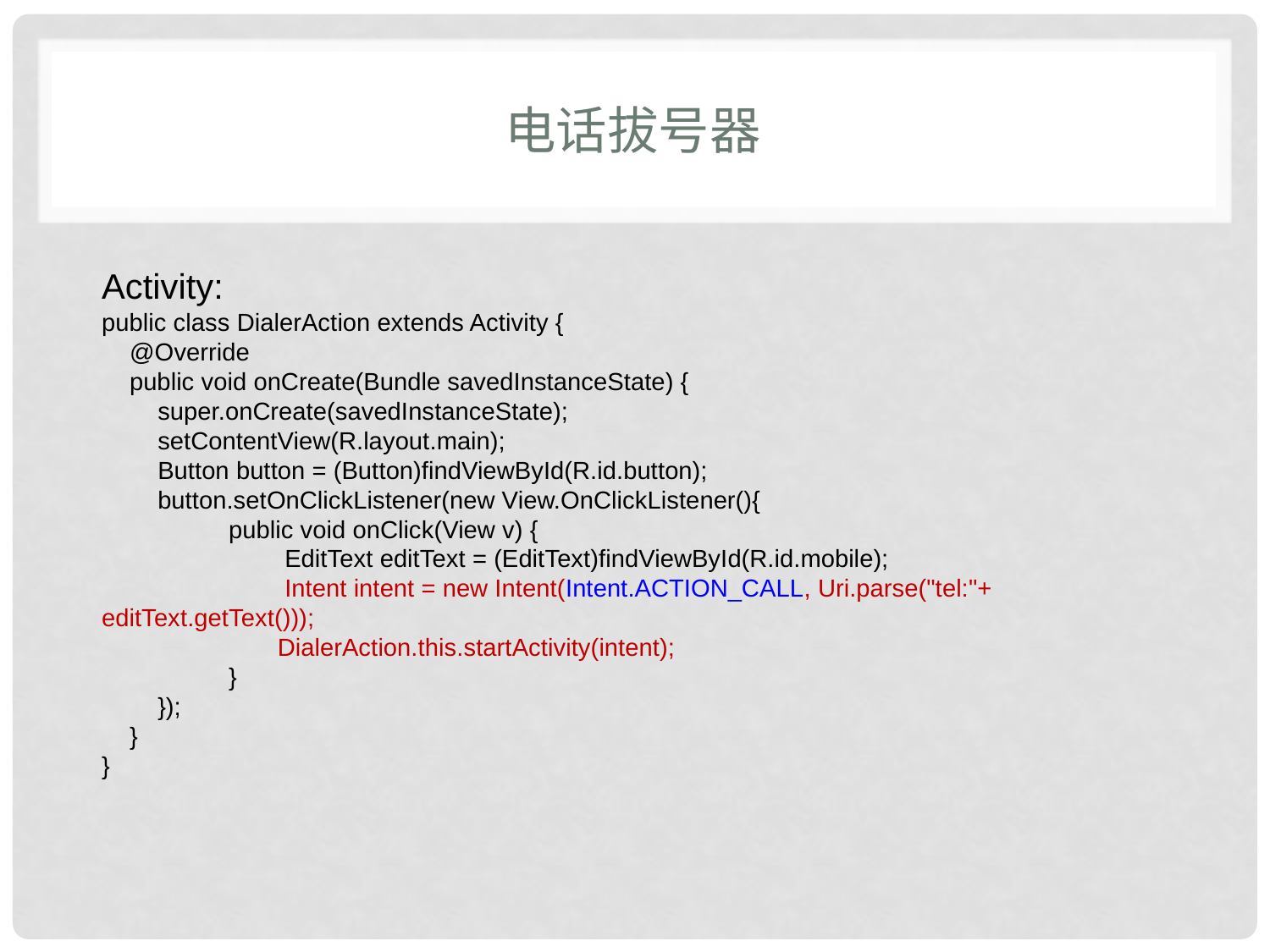

# 电话拔号器
Activity:
public class DialerAction extends Activity {
    @Override
    public void onCreate(Bundle savedInstanceState) {
        super.onCreate(savedInstanceState);
        setContentView(R.layout.main);
        Button button = (Button)findViewById(R.id.button);
        button.setOnClickListener(new View.OnClickListener(){
	public void onClick(View v) {
	        EditText editText = (EditText)findViewById(R.id.mobile);
	        Intent intent = new Intent(Intent.ACTION_CALL, Uri.parse("tel:"+ editText.getText()));
	       DialerAction.this.startActivity(intent);
	}
        });
    }
}